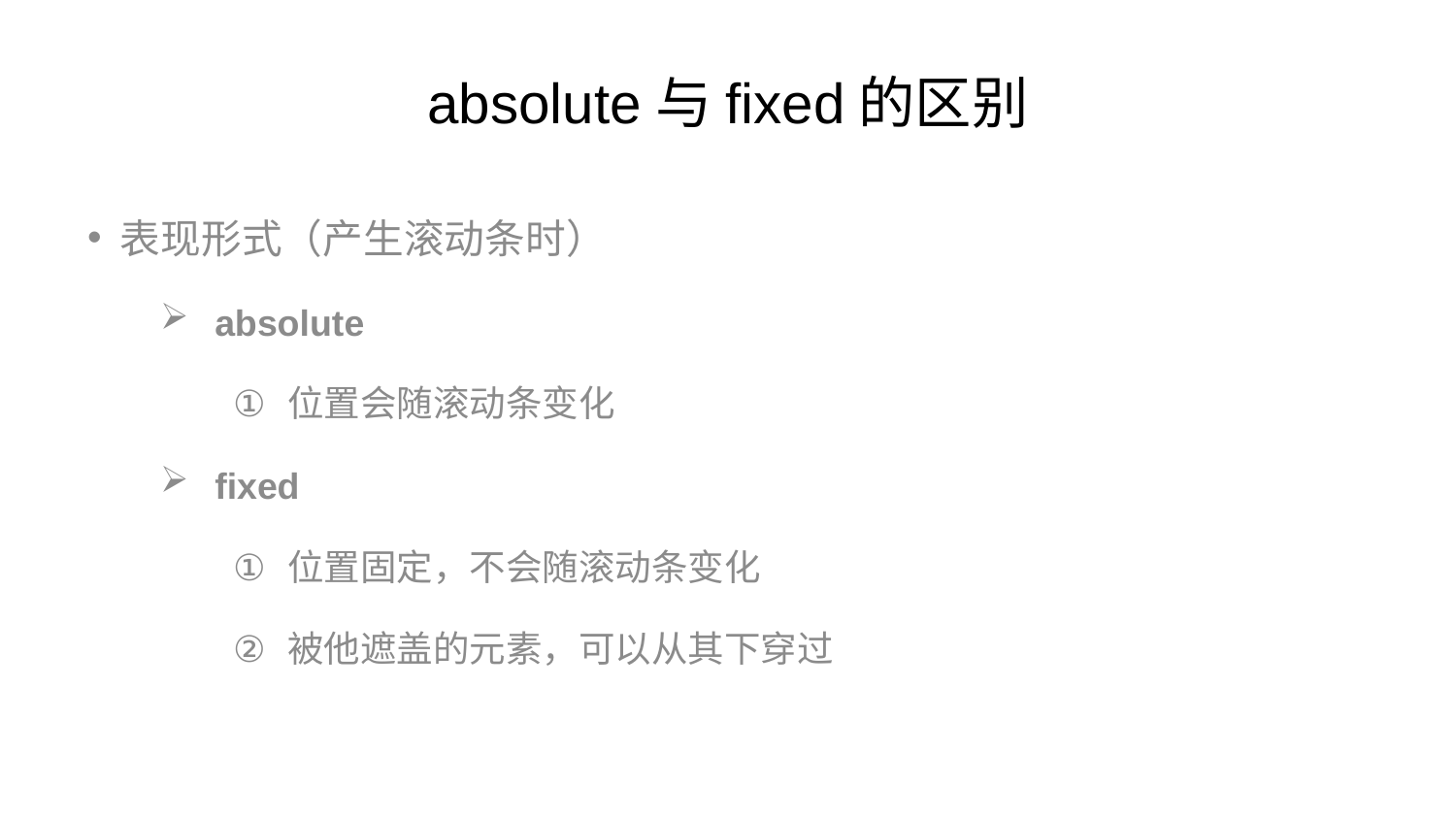

absolute与fixed的区别
 表现形式（产生滚动条时）
absolute
位置会随滚动条变化
fixed
位置固定，不会随滚动条变化
被他遮盖的元素，可以从其下穿过